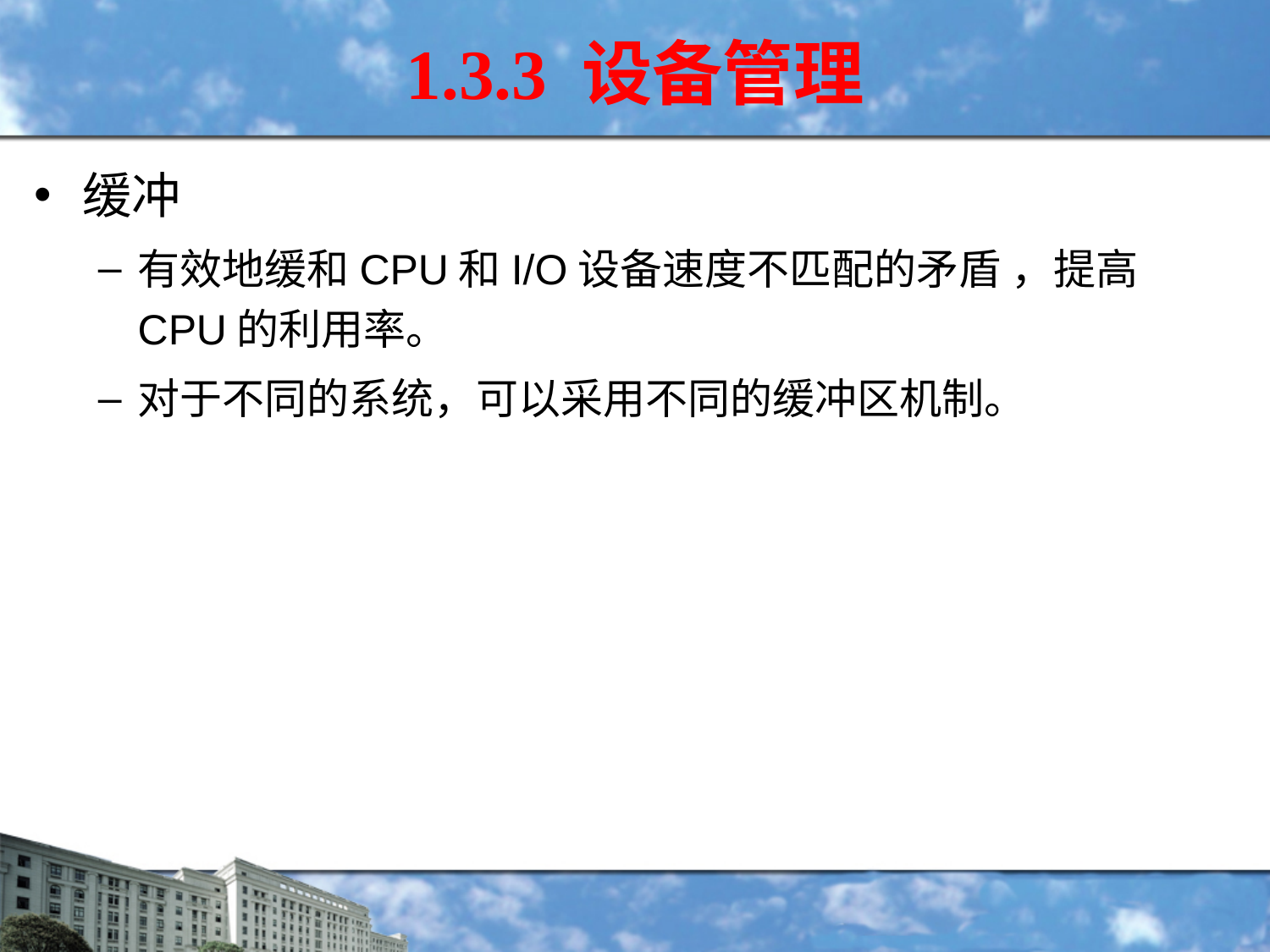

# 1.3.3 设备管理
缓冲
有效地缓和CPU和I/O设备速度不匹配的矛盾 ，提高CPU的利用率。
对于不同的系统，可以采用不同的缓冲区机制。